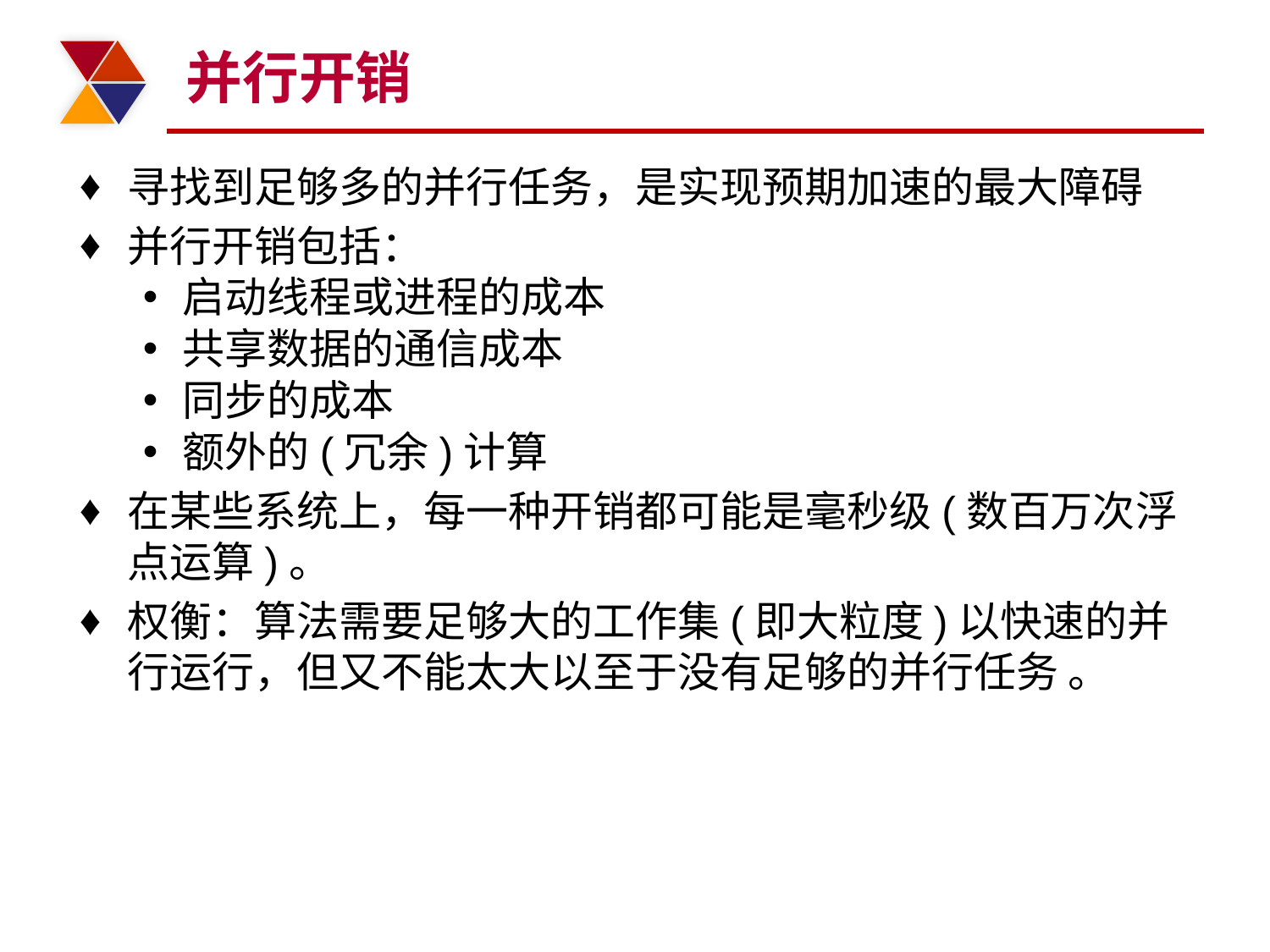

# 并行开销
寻找到足够多的并行任务，是实现预期加速的最大障碍
并行开销包括：
启动线程或进程的成本
共享数据的通信成本
同步的成本
额外的(冗余)计算
在某些系统上，每一种开销都可能是毫秒级(数百万次浮点运算)。
权衡：算法需要足够大的工作集(即大粒度)以快速的并行运行，但又不能太大以至于没有足够的并行任务 。